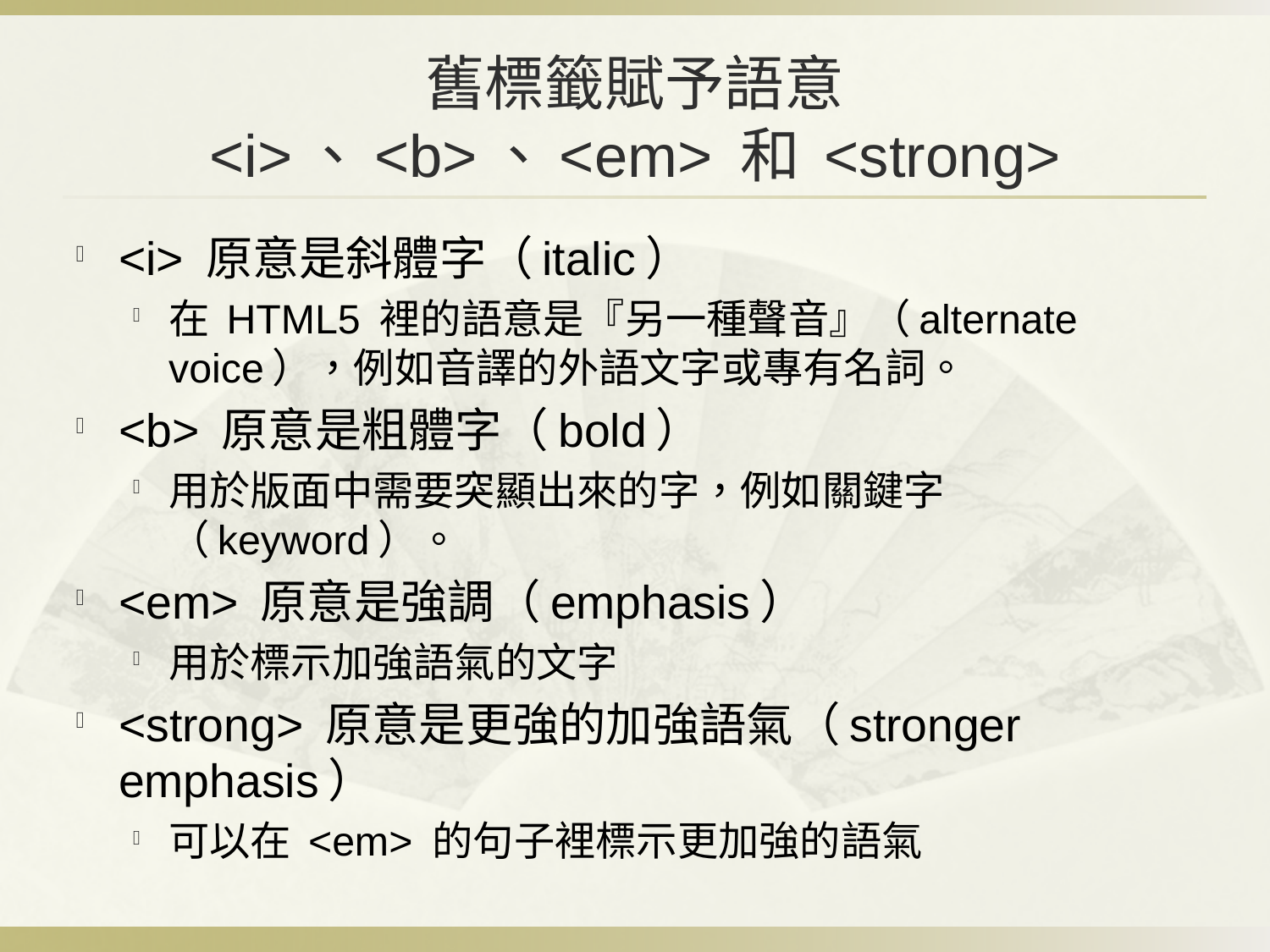

# 舊標籤賦予語意 <i>、<b>、<em> 和 <strong>
<i> 原意是斜體字（italic）
在 HTML5 裡的語意是『另一種聲音』（alternate voice），例如音譯的外語文字或專有名詞。
<b> 原意是粗體字（bold）
用於版面中需要突顯出來的字，例如關鍵字（keyword）。
<em> 原意是強調（emphasis）
用於標示加強語氣的文字
<strong> 原意是更強的加強語氣（stronger emphasis）
可以在 <em> 的句子裡標示更加強的語氣